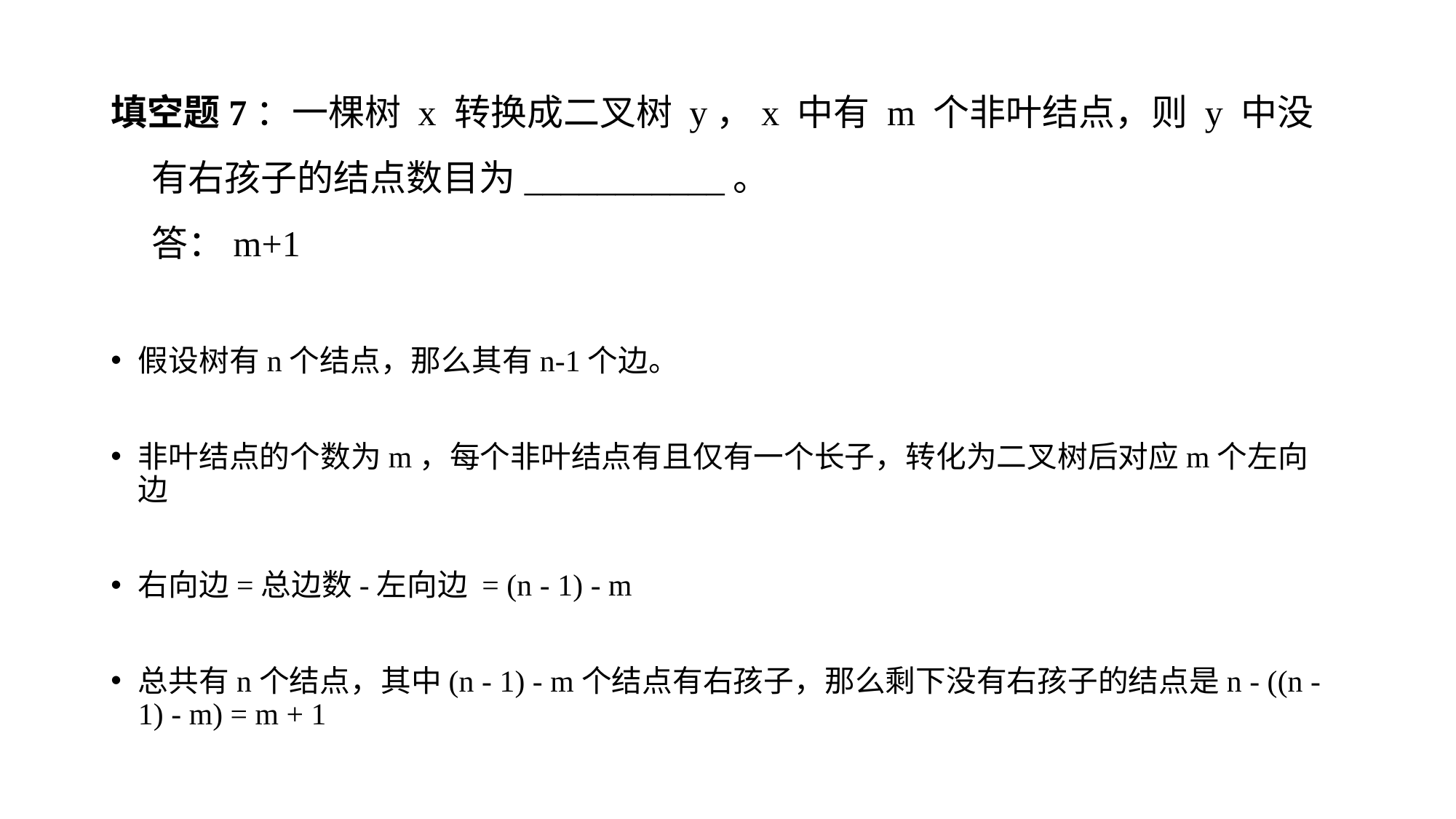

# 填空题7：一棵树 x 转换成二叉树 y，x 中有 m 个非叶结点，则 y 中没有右孩子的结点数目为___________。 答：m+1

假设树有n个结点，那么其有n-1个边。

非叶结点的个数为m，每个非叶结点有且仅有一个长子，转化为二叉树后对应m个左向边

右向边=总边数-左向边 = (n - 1) - m

总共有n个结点，其中(n - 1) - m个结点有右孩子，那么剩下没有右孩子的结点是n - ((n - 1) - m) = m + 1